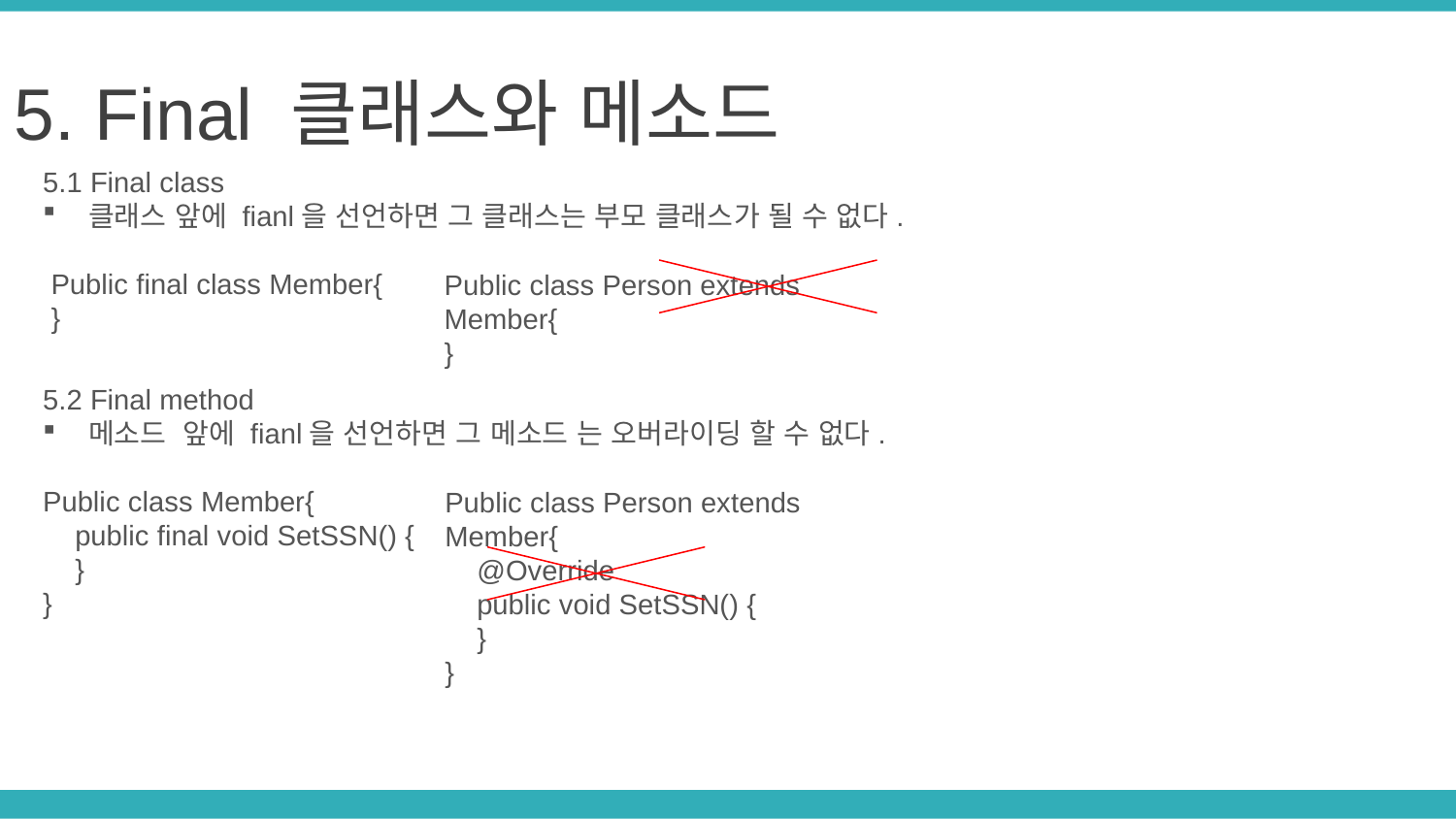

5. Final 클래스와 메소드
5.1 Final class
클래스 앞에 fianl을 선언하면 그 클래스는 부모 클래스가 될 수 없다.

 Public final class Member{
 }
Public class Person extends  Member{
}
5.2 Final method
메소드  앞에 fianl을 선언하면 그 메소드 는 오버라이딩 할 수 없다.

Public class Member{
    public final void SetSSN() {
    }
}
Public class Person extends  Member{
    @Override
    public void SetSSN() {
    }
}